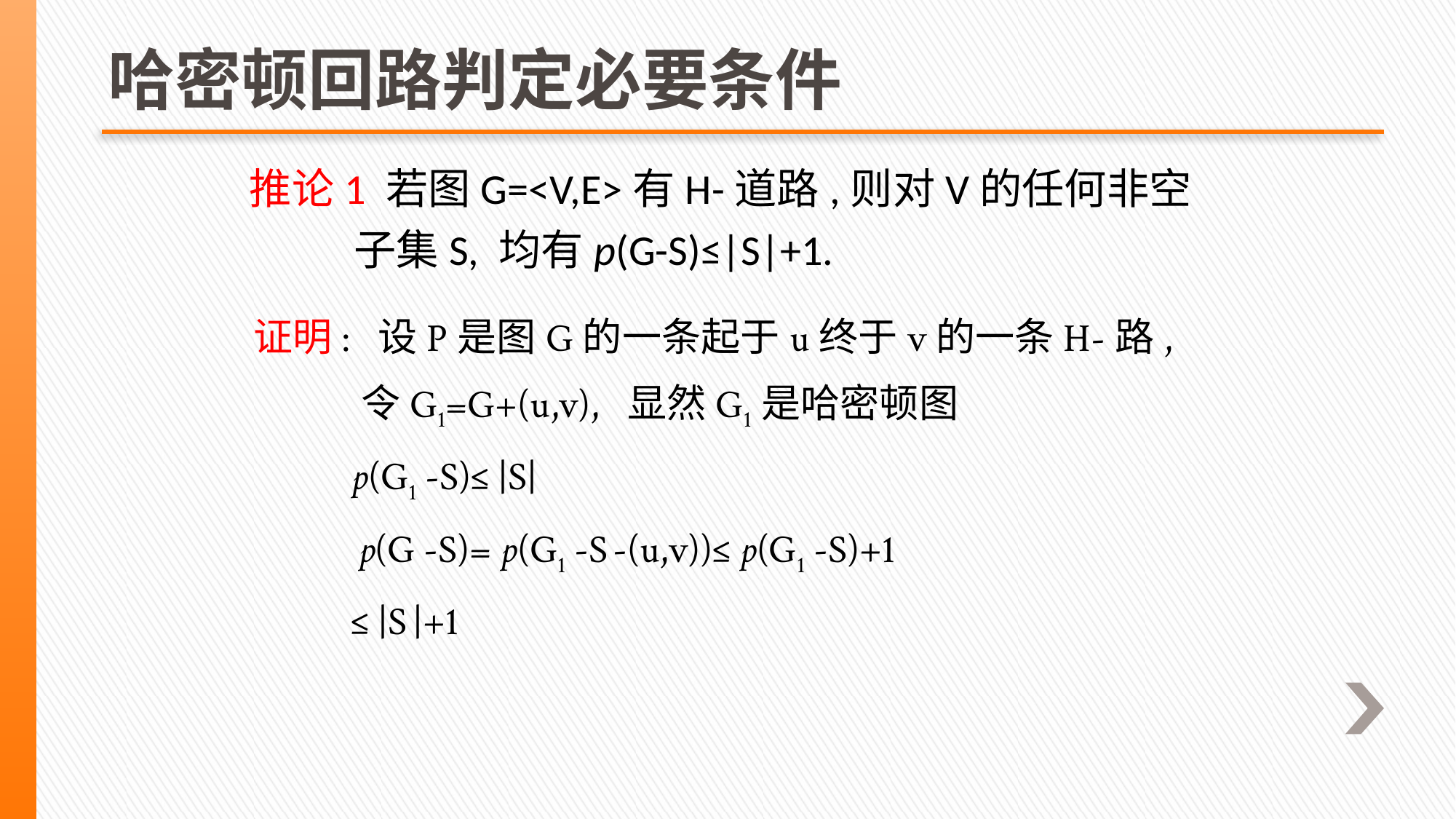

# 哈密顿回路判定必要条件
推论1 若图G=<V,E>有H-道路,则对V的任何非空
          子集S, 均有p(G-S)≤|S|+1.
证明:  设P是图G的一条起于u终于v的一条H-路,
           令G1=G+(u,v),  显然G1是哈密顿图
           p(G1 -S)≤ |S|
            p(G -S)= p(G1 -S -(u,v))≤ p(G1 -S)+1
           ≤ |S |+1